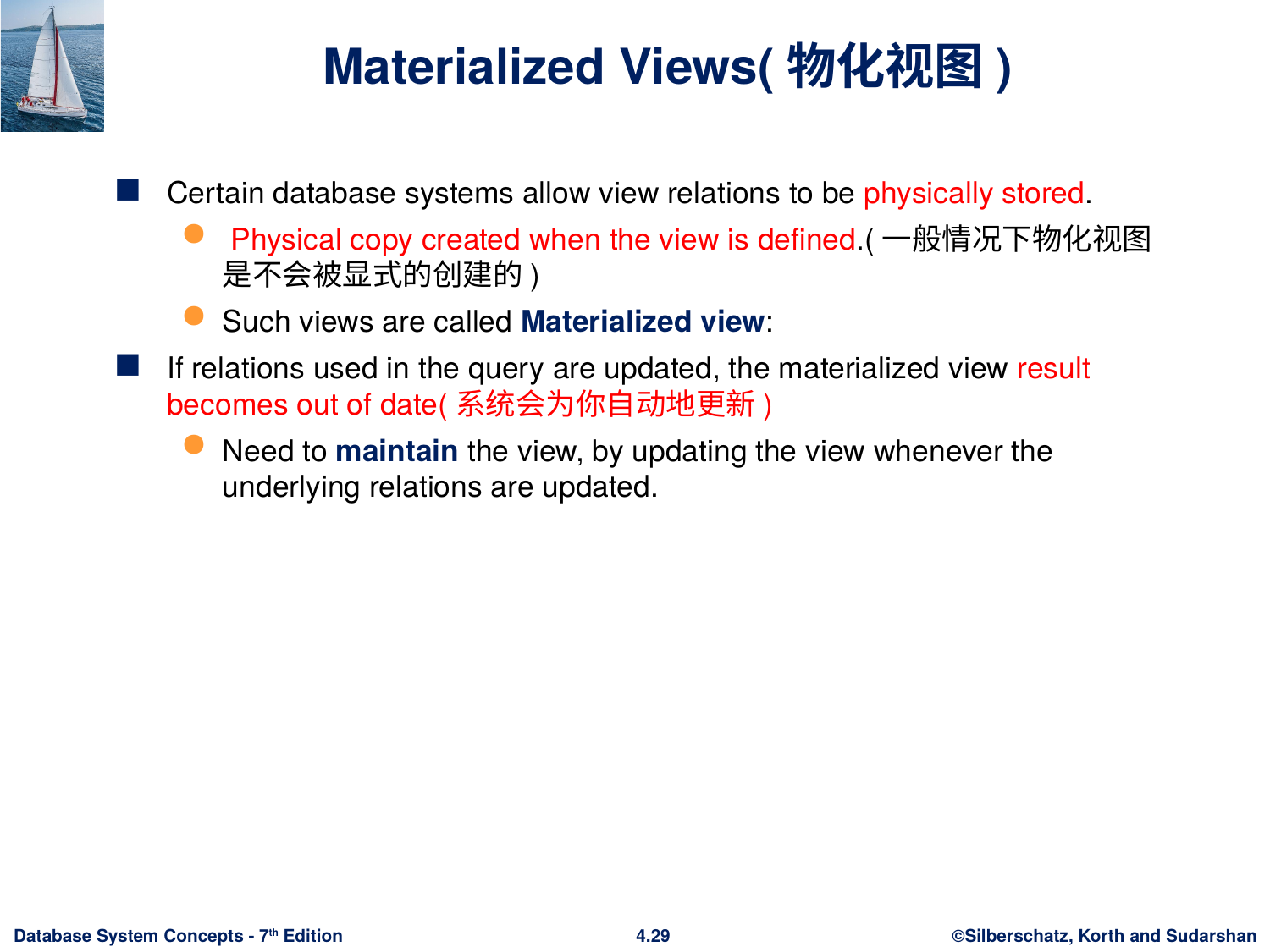

# Materialized Views(物化视图)
Certain database systems allow view relations to be physically stored.
 Physical copy created when the view is defined.(一般情况下物化视图是不会被显式的创建的)
Such views are called Materialized view:
If relations used in the query are updated, the materialized view result becomes out of date(系统会为你自动地更新)
Need to maintain the view, by updating the view whenever the underlying relations are updated.